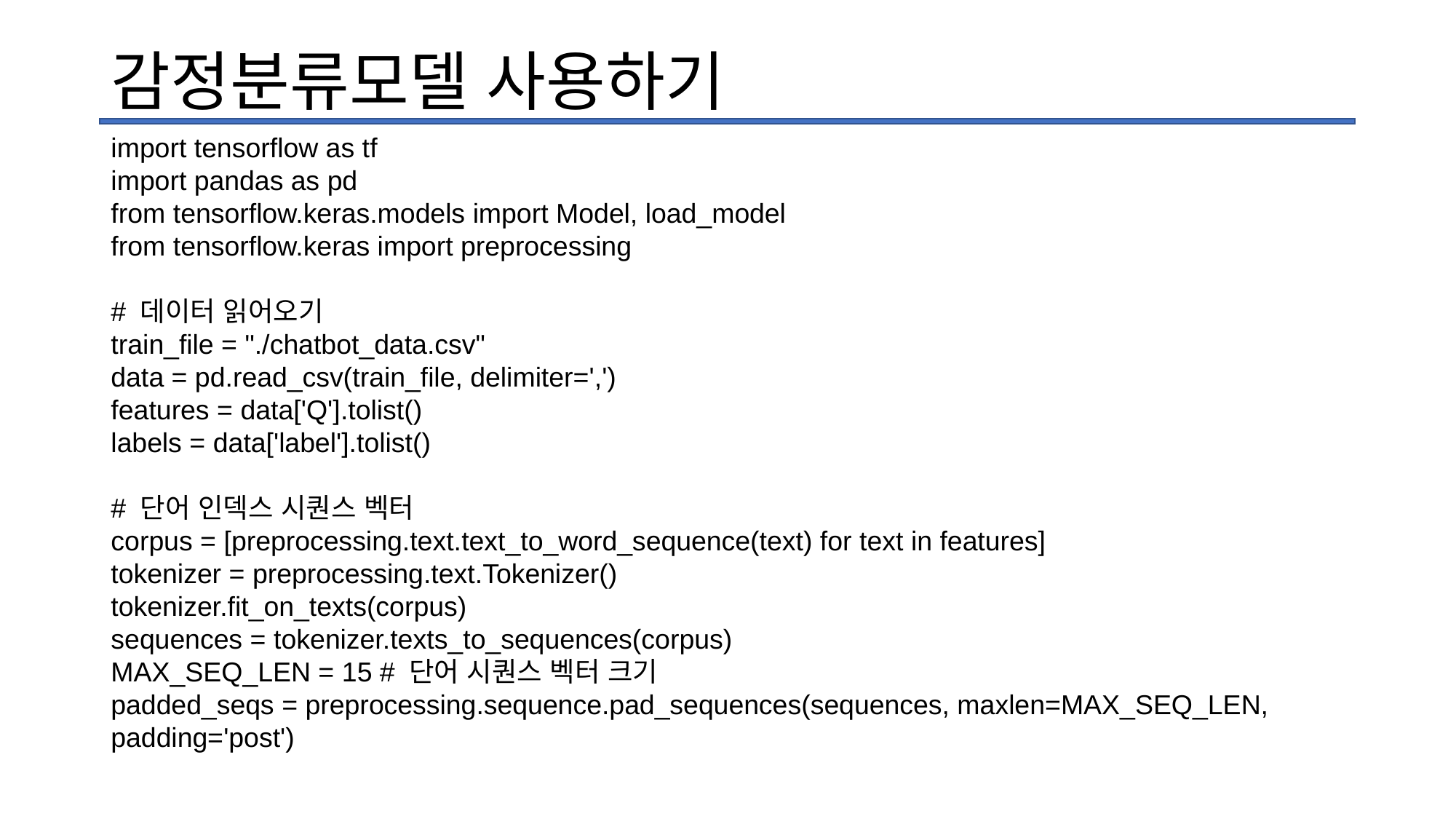

# 감정분류모델 사용하기
import tensorflow as tf
import pandas as pd
from tensorflow.keras.models import Model, load_model
from tensorflow.keras import preprocessing

# 데이터 읽어오기
train_file = "./chatbot_data.csv"
data = pd.read_csv(train_file, delimiter=',')
features = data['Q'].tolist()
labels = data['label'].tolist()

# 단어 인덱스 시퀀스 벡터
corpus = [preprocessing.text.text_to_word_sequence(text) for text in features]
tokenizer = preprocessing.text.Tokenizer()
tokenizer.fit_on_texts(corpus)
sequences = tokenizer.texts_to_sequences(corpus)
MAX_SEQ_LEN = 15 # 단어 시퀀스 벡터 크기
padded_seqs = preprocessing.sequence.pad_sequences(sequences, maxlen=MAX_SEQ_LEN, padding='post')